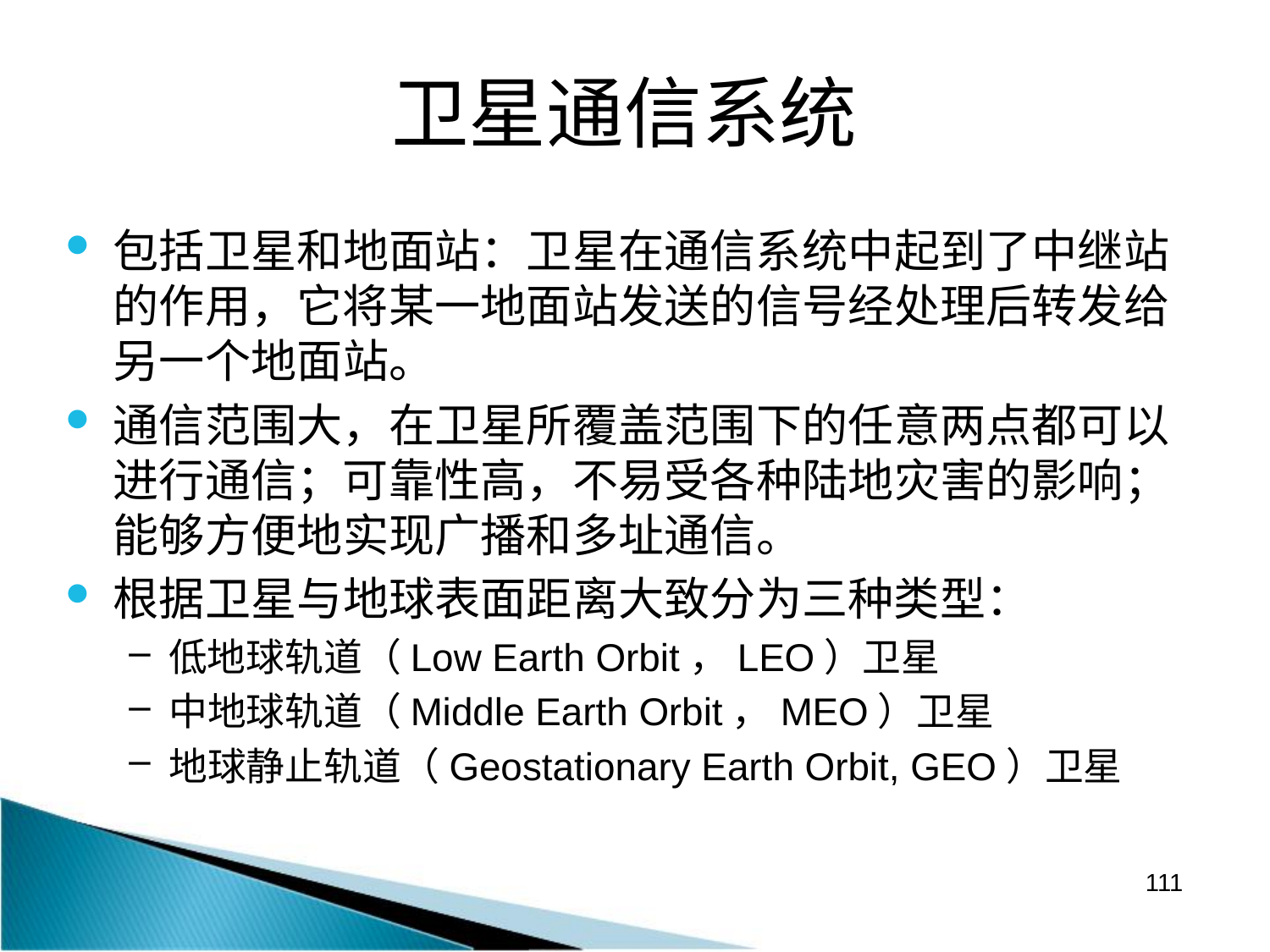

# 卫星通信系统
包括卫星和地面站：卫星在通信系统中起到了中继站的作用，它将某一地面站发送的信号经处理后转发给另一个地面站。
通信范围大，在卫星所覆盖范围下的任意两点都可以进行通信；可靠性高，不易受各种陆地灾害的影响；能够方便地实现广播和多址通信。
根据卫星与地球表面距离大致分为三种类型：
低地球轨道（Low Earth Orbit，LEO）卫星
中地球轨道（Middle Earth Orbit，MEO）卫星
地球静止轨道（Geostationary Earth Orbit, GEO）卫星
111